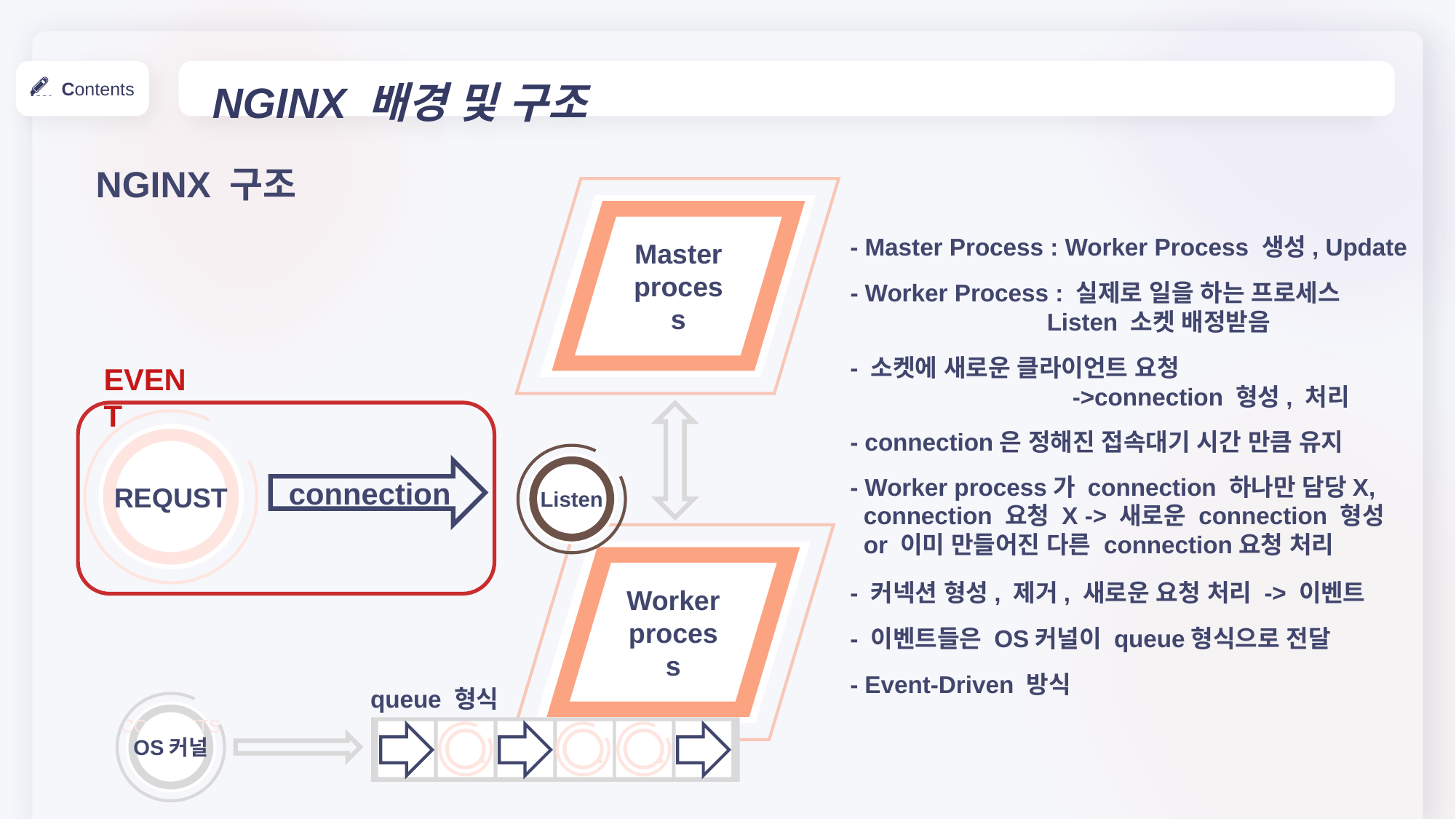

NGINX 배경 및 구조
Contents

NGINX 구조

Master
process
- Master Process : Worker Process 생성, Update
- Worker Process : 실제로 일을 하는 프로세스
   	             Listen 소켓 배정받음
- 소켓에 새로운 클라이언트 요청
                                 ->connection 형성, 처리
EVENT

CONTENTS
01
REQUST
- connection은 정해진 접속대기 시간 만큼 유지

01
Listen
connection
- Worker process가 connection 하나만 담당X,
  connection 요청 X -> 새로운 connection 형성
  or 이미 만들어진 다른 connection요청 처리

Worker
process
- 커넥션 형성, 제거, 새로운 요청 처리 -> 이벤트
- 이벤트들은 OS커널이 queue형식으로 전달
- Event-Driven 방식
queue 형식

CONTENTS
01
OS커널

01

01

01